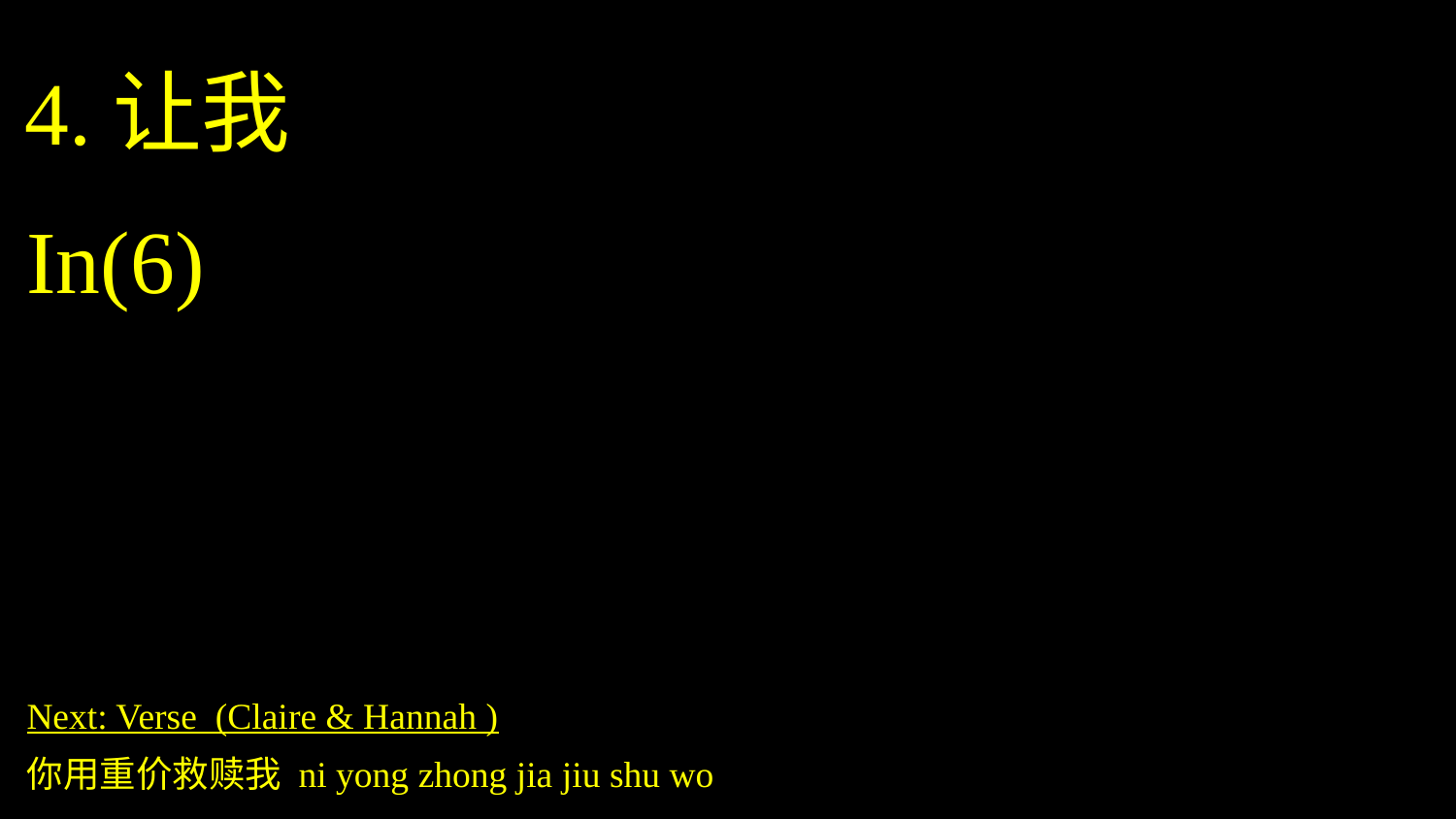

# 4.让我
In(6)

Next: Verse  (Claire & Hannah )
你用重价救赎我 ni yong zhong jia jiu shu wo

1